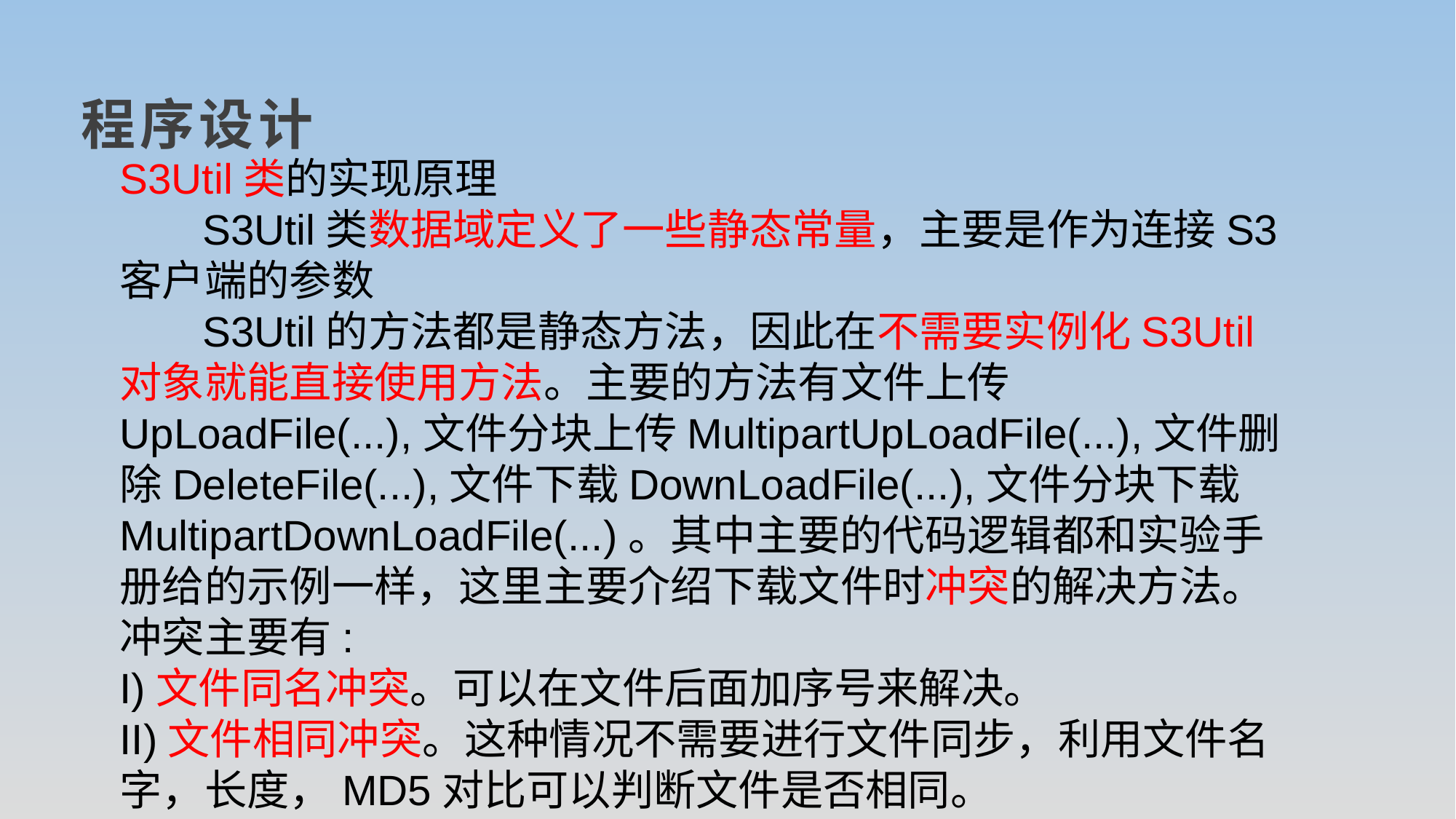

程序设计
S3Util类的实现原理
       S3Util类数据域定义了一些静态常量，主要是作为连接S3客户端的参数
       S3Util的方法都是静态方法，因此在不需要实例化S3Util对象就能直接使用方法。主要的方法有文件上传UpLoadFile(...),文件分块上传MultipartUpLoadFile(...),文件删除DeleteFile(...),文件下载DownLoadFile(...),文件分块下载MultipartDownLoadFile(...)。其中主要的代码逻辑都和实验手册给的示例一样，这里主要介绍下载文件时冲突的解决方法。冲突主要有:
I)文件同名冲突。可以在文件后面加序号来解决。
II)文件相同冲突。这种情况不需要进行文件同步，利用文件名字，长度，MD5对比可以判断文件是否相同。